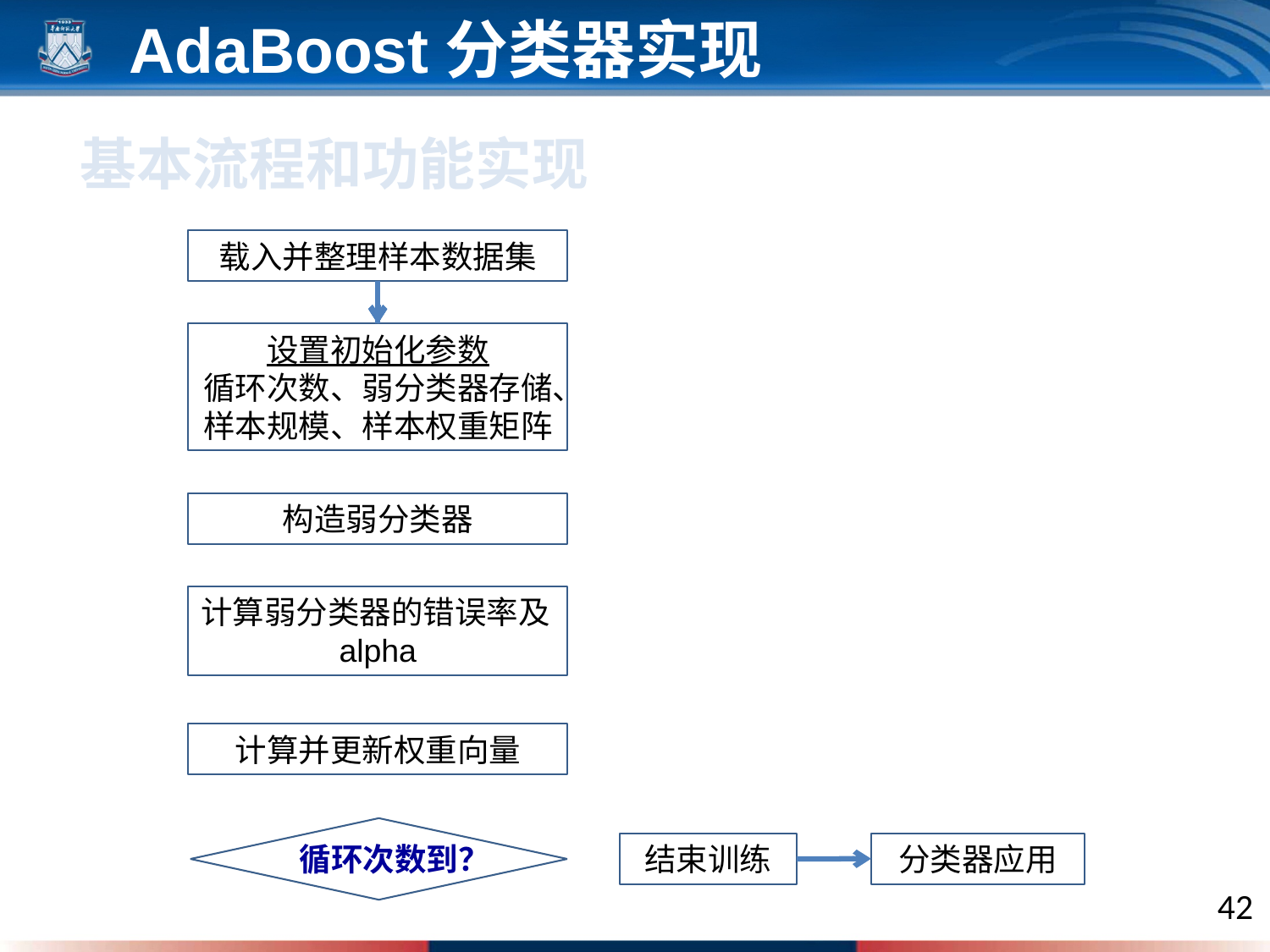

AdaBoost分类器实现
基本流程和功能实现
载入并整理样本数据集
设置初始化参数
循环次数、弱分类器存储、样本规模、样本权重矩阵
构造弱分类器
计算弱分类器的错误率及alpha
计算并更新权重向量
循环次数到？
结束训练
分类器应用